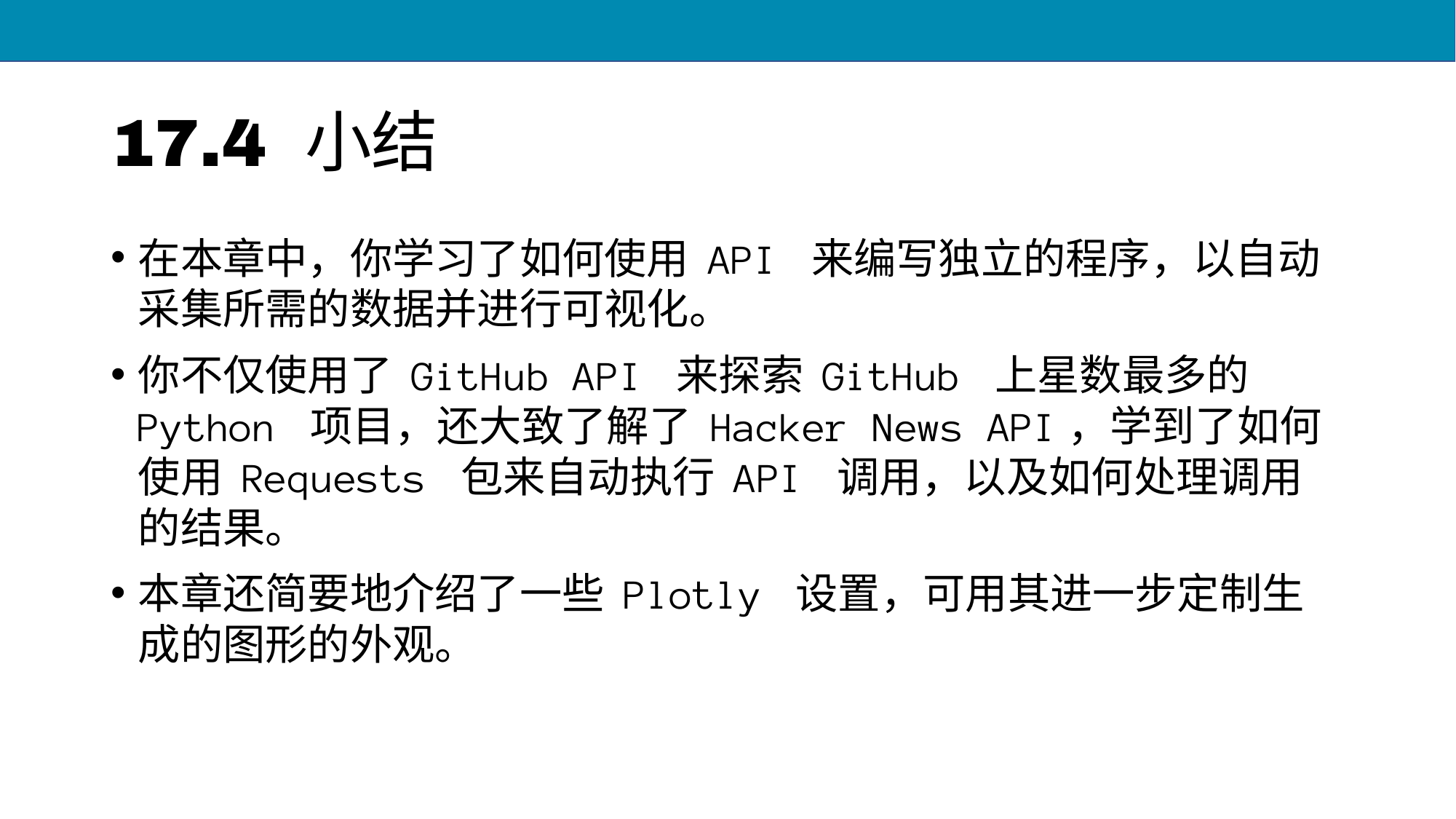

# 17.4 小结
在本章中，你学习了如何使用 API 来编写独立的程序，以自动采集所需的数据并进行可视化。
你不仅使用了 GitHub API 来探索 GitHub 上星数最多的 Python 项目，还大致了解了 Hacker News API，学到了如何使用 Requests 包来自动执行 API 调用，以及如何处理调用的结果。
本章还简要地介绍了一些 Plotly 设置，可用其进一步定制生成的图形的外观。